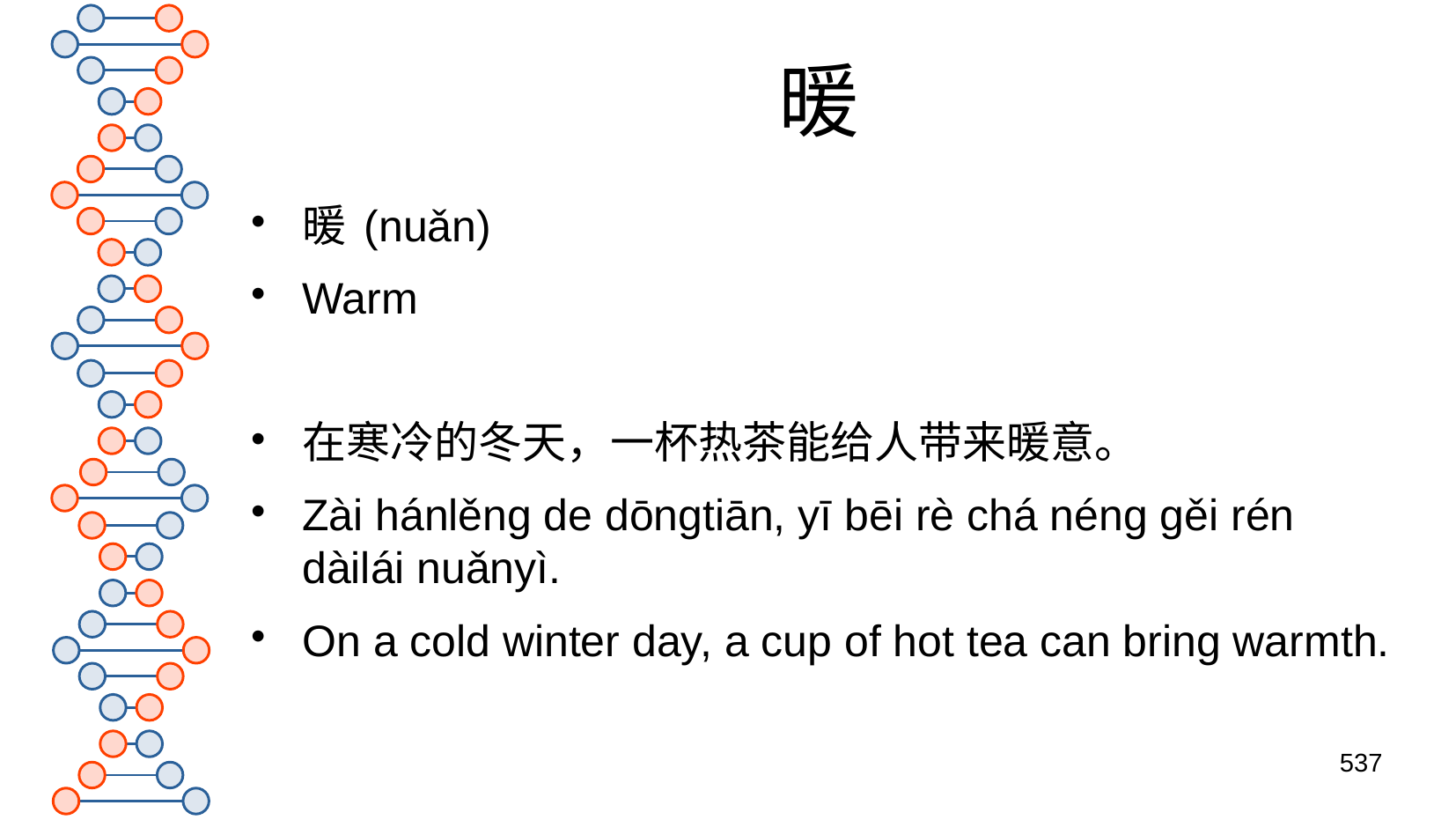

# 暖
暖 (nuǎn)
Warm

在寒冷的冬天，一杯热茶能给人带来暖意。
Zài hánlěng de dōngtiān, yī bēi rè chá néng gěi rén dàilái nuǎnyì.
On a cold winter day, a cup of hot tea can bring warmth.
537